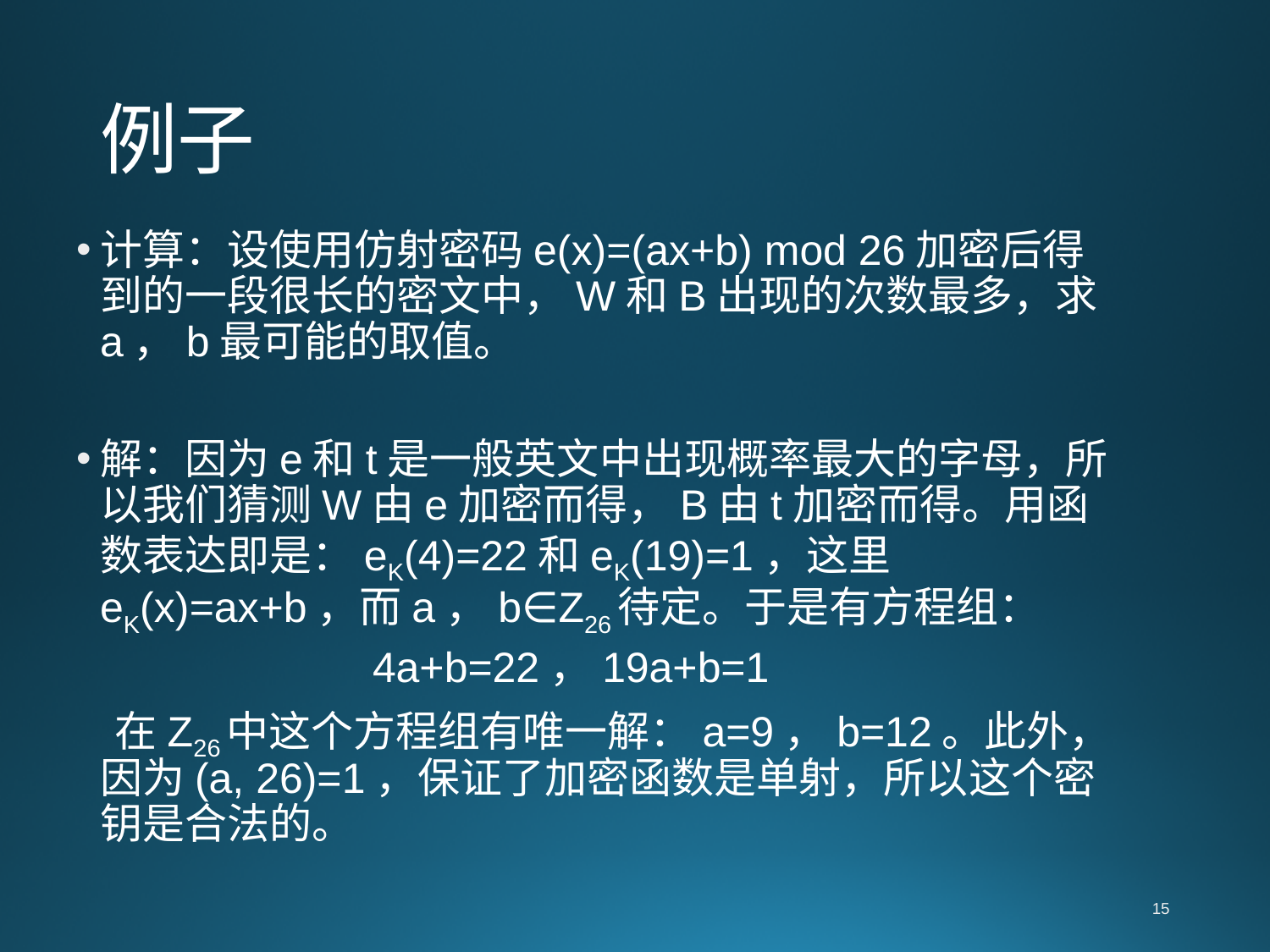

# 例子
计算：设使用仿射密码e(x)=(ax+b) mod 26加密后得到的一段很长的密文中，W和B出现的次数最多，求a，b最可能的取值。

解：因为e和t是一般英文中出现概率最大的字母，所以我们猜测W由e加密而得，B由t加密而得。用函数表达即是：eK(4)=22和eK(19)=1，这里eK(x)=ax+b，而a，b∈Z26待定。于是有方程组：
                         4a+b=22，19a+b=1
   在Z26中这个方程组有唯一解：a=9，b=12。此外，因为(a, 26)=1，保证了加密函数是单射，所以这个密钥是合法的。
15